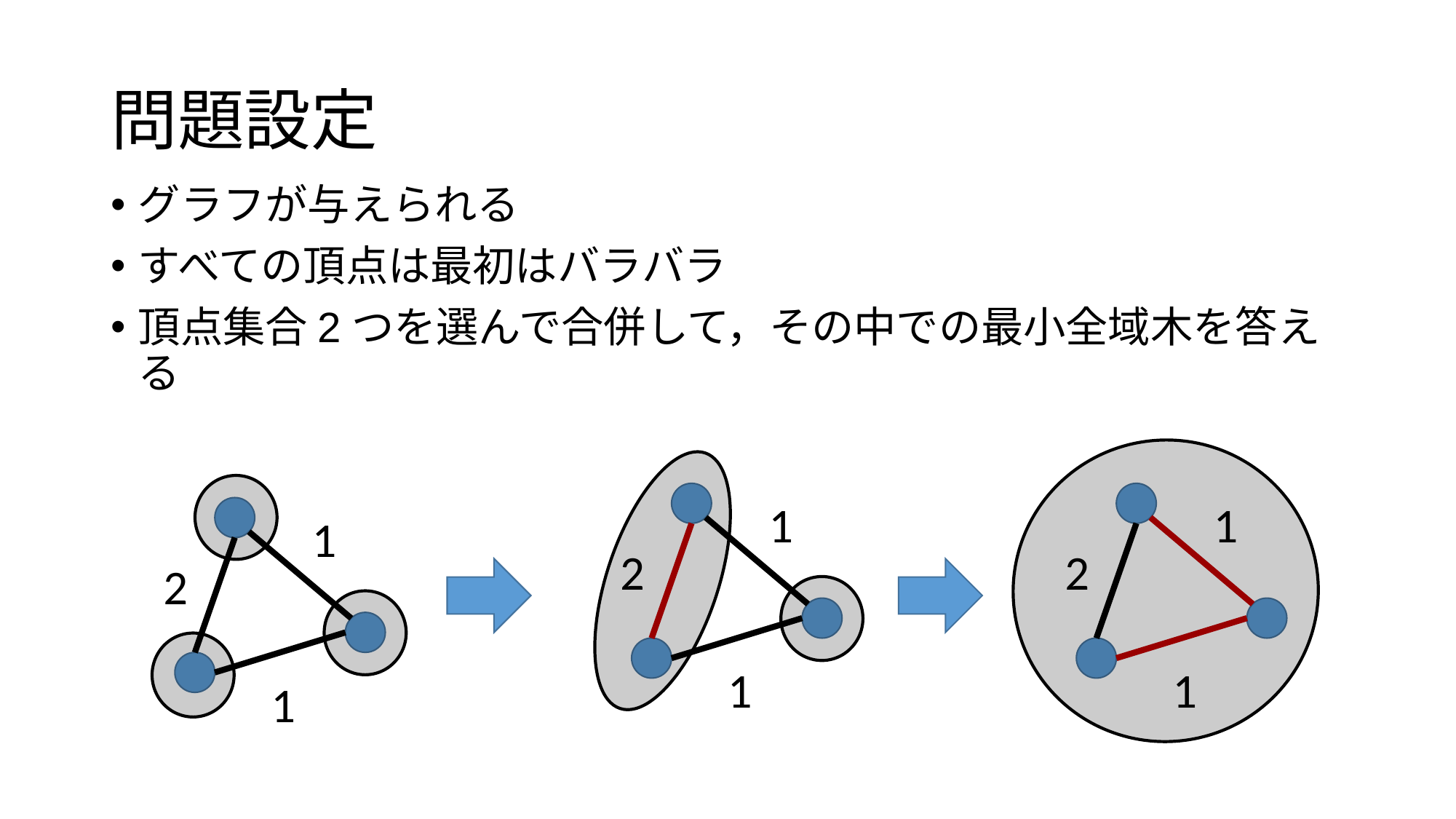

# 問題設定
グラフが与えられる
すべての頂点は最初はバラバラ
頂点集合2つを選んで合併して，その中での最小全域木を答える

1
1

1
2
2
2

1
1
1